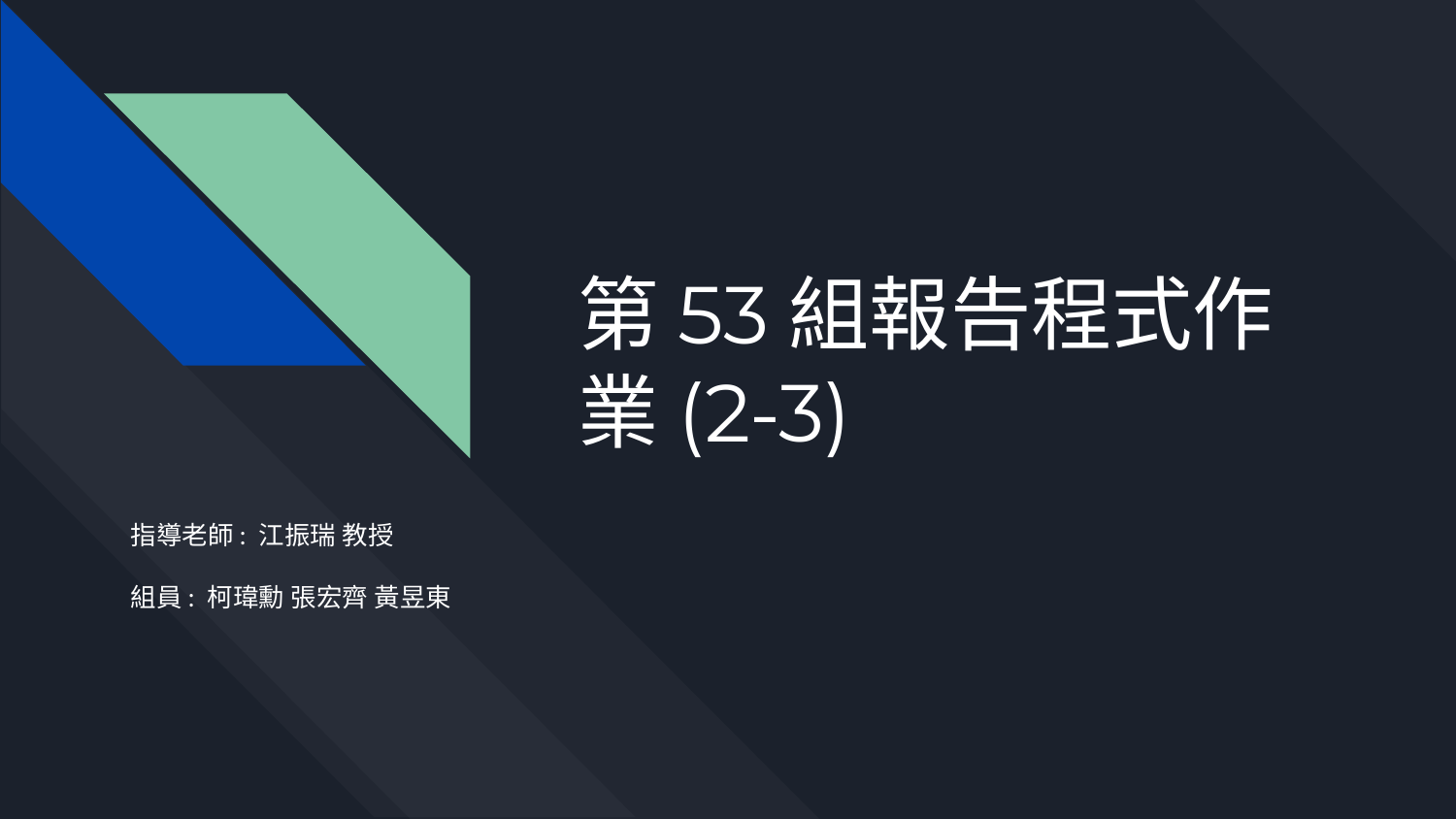

# 第53組報告程式作業(2-3)

指導老師: 江振瑞 教授
組員: 柯瑋勳 張宏齊 黃昱東